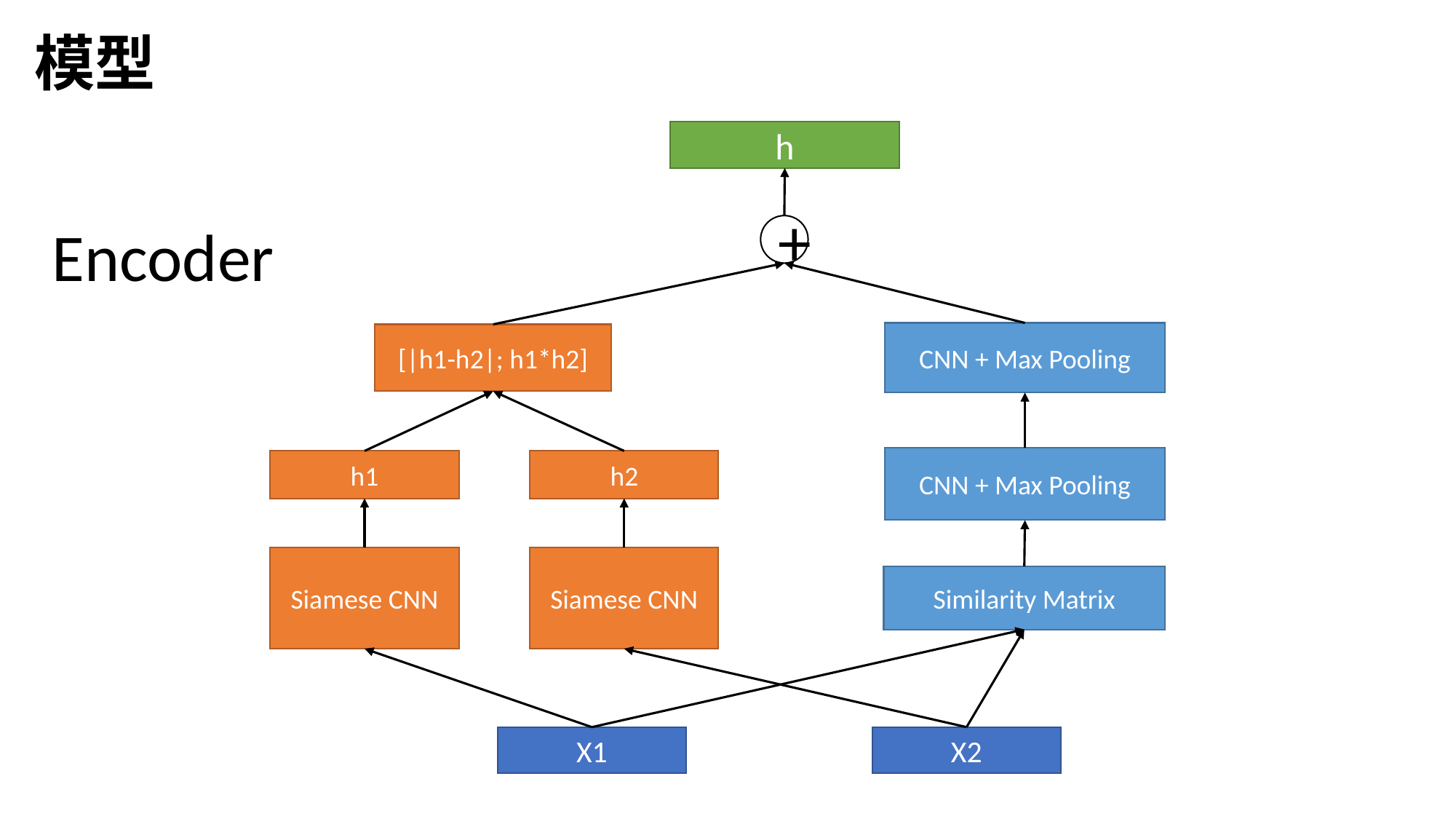

模型
h
# Encoder
+
CNN + Max Pooling
[|h1-h2|; h1*h2]
CNN + Max Pooling
h1
h2
Siamese CNN
Siamese CNN
Similarity Matrix
X1
X2